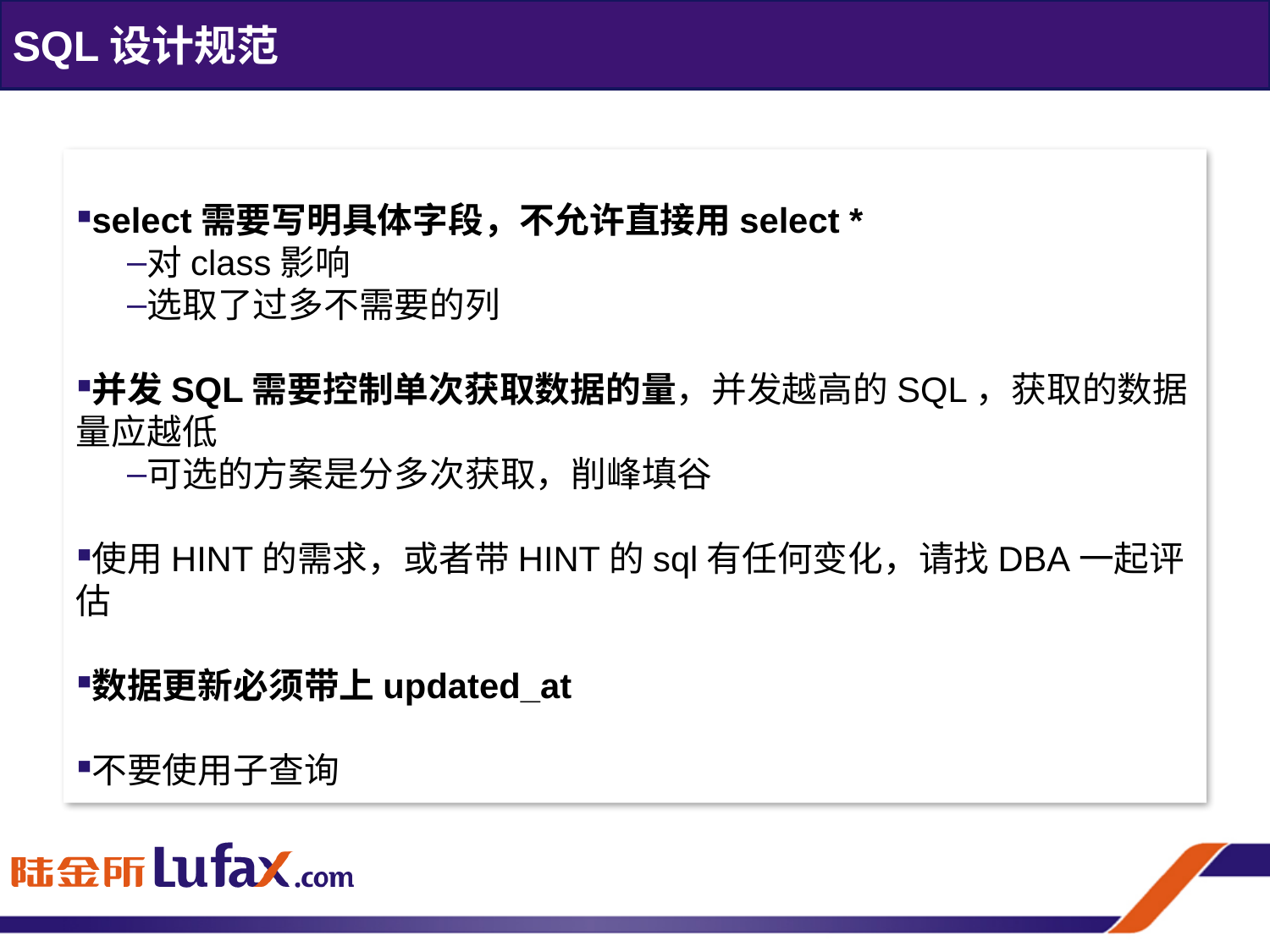

SQL设计规范

select需要写明具体字段，不允许直接用select *
对class影响
选取了过多不需要的列

并发SQL需要控制单次获取数据的量，并发越高的SQL，获取的数据量应越低
可选的方案是分多次获取，削峰填谷

使用HINT的需求，或者带HINT的sql有任何变化，请找DBA一起评估

数据更新必须带上updated_at

不要使用子查询